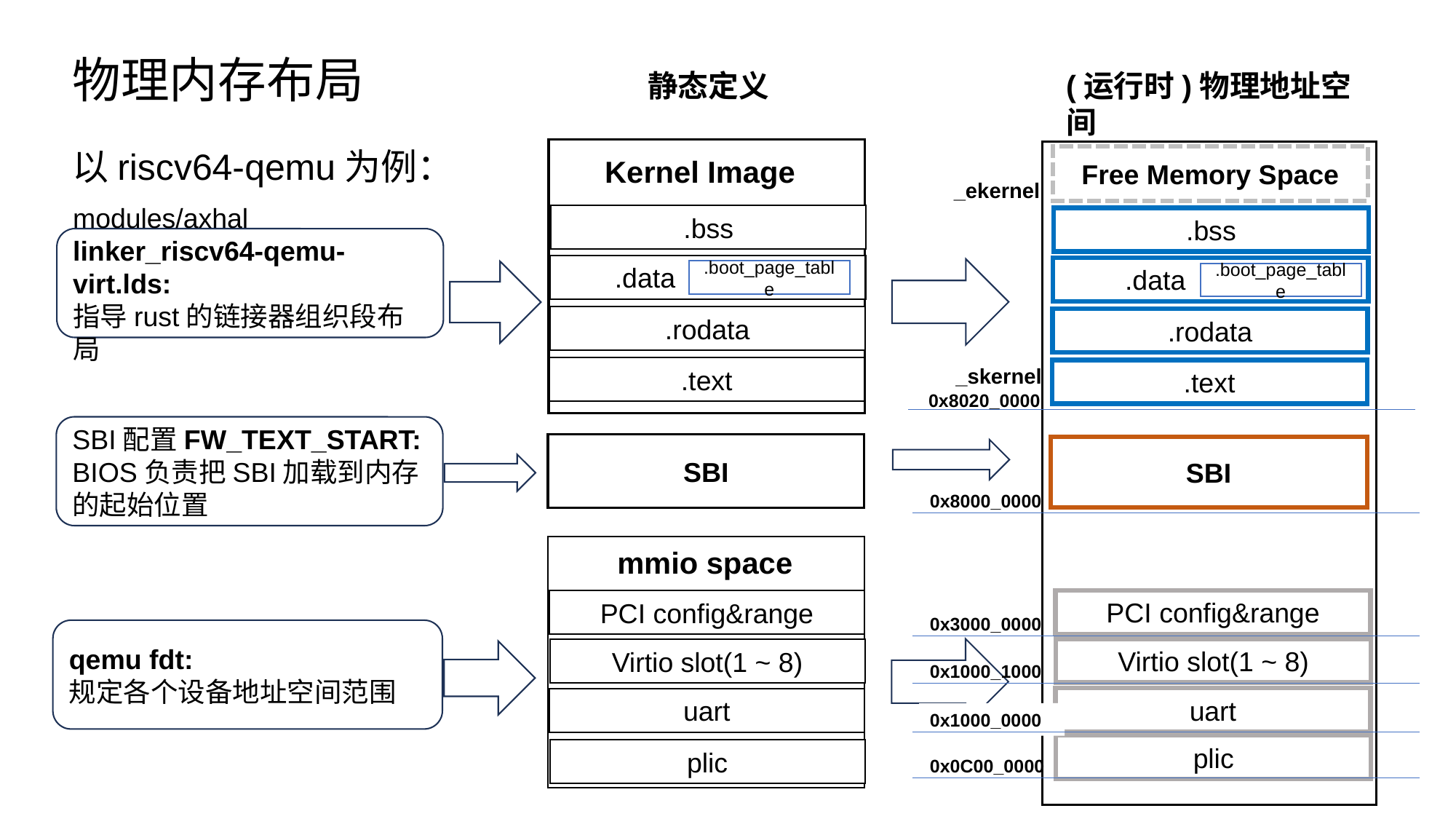

物理内存布局
静态定义
(运行时)物理地址空间
以riscv64-qemu为例：

Free Memory Space
Kernel Image
_ekernel
.bss
.bss
modules/axhal
linker_riscv64-qemu-virt.lds:
指导rust的链接器组织段布局
       .data
        .data

.boot_page_table

.boot_page_table
.rodata
.rodata
_skernel
.text
.text
0x8020_0000
SBI配置FW_TEXT_START:
BIOS负责把SBI加载到内存的起始位置
SBI
SBI

0x8000_0000

mmio space
PCI config&range
PCI config&range
0x3000_0000
qemu fdt:
规定各个设备地址空间范围

Virtio slot(1 ~ 8)
Virtio slot(1 ~ 8)

0x1000_1000
uart
uart
0x1000_0000
plic
plic
0x0C00_0000